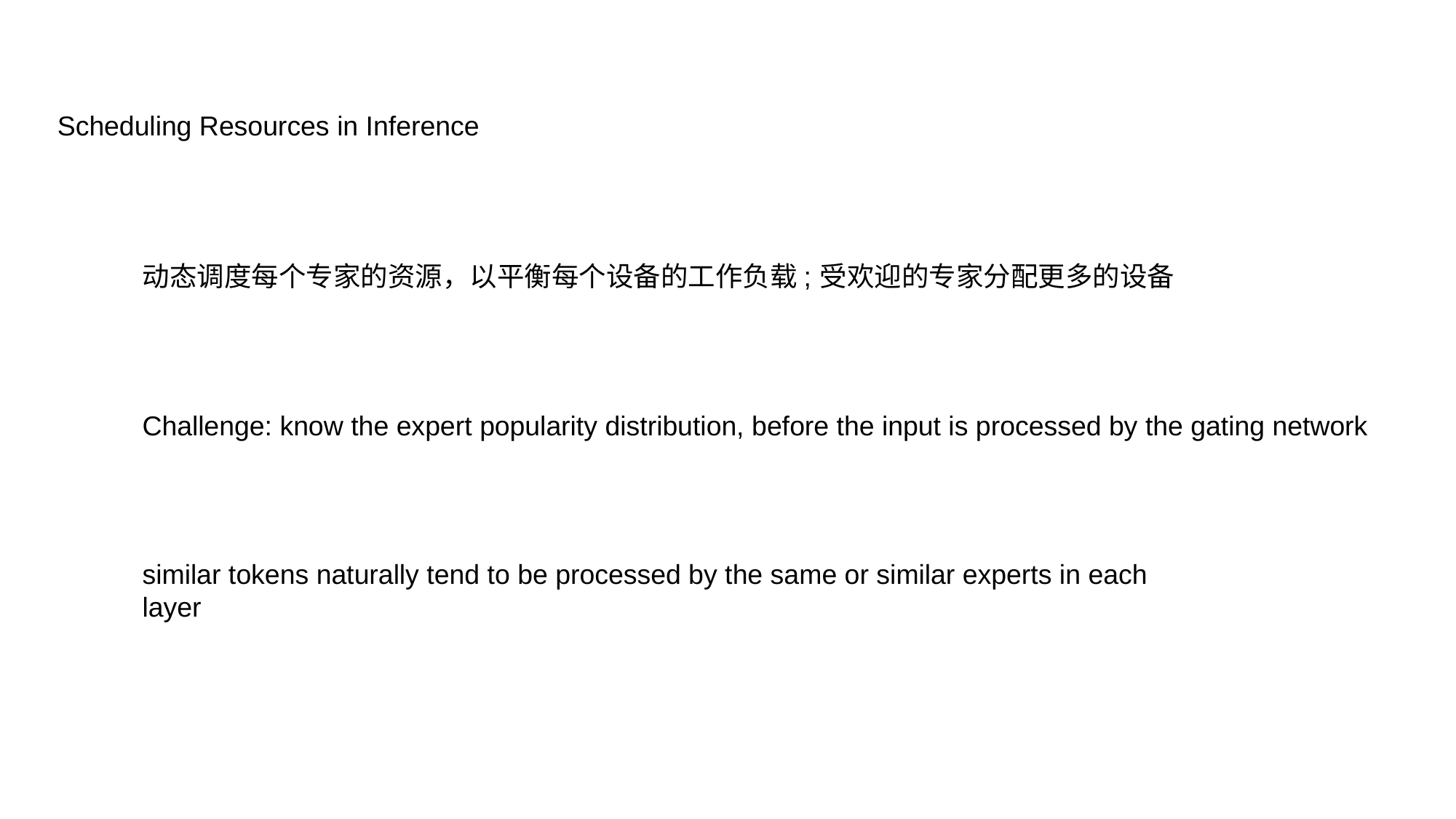

Scheduling Resources in Inference
动态调度每个专家的资源，以平衡每个设备的工作负载;
受欢迎的专家分配更多的设备
Challenge: know the expert popularity distribution, before the input is processed by the gating network

similar tokens naturally tend to be processed by the same or similar experts in each layer